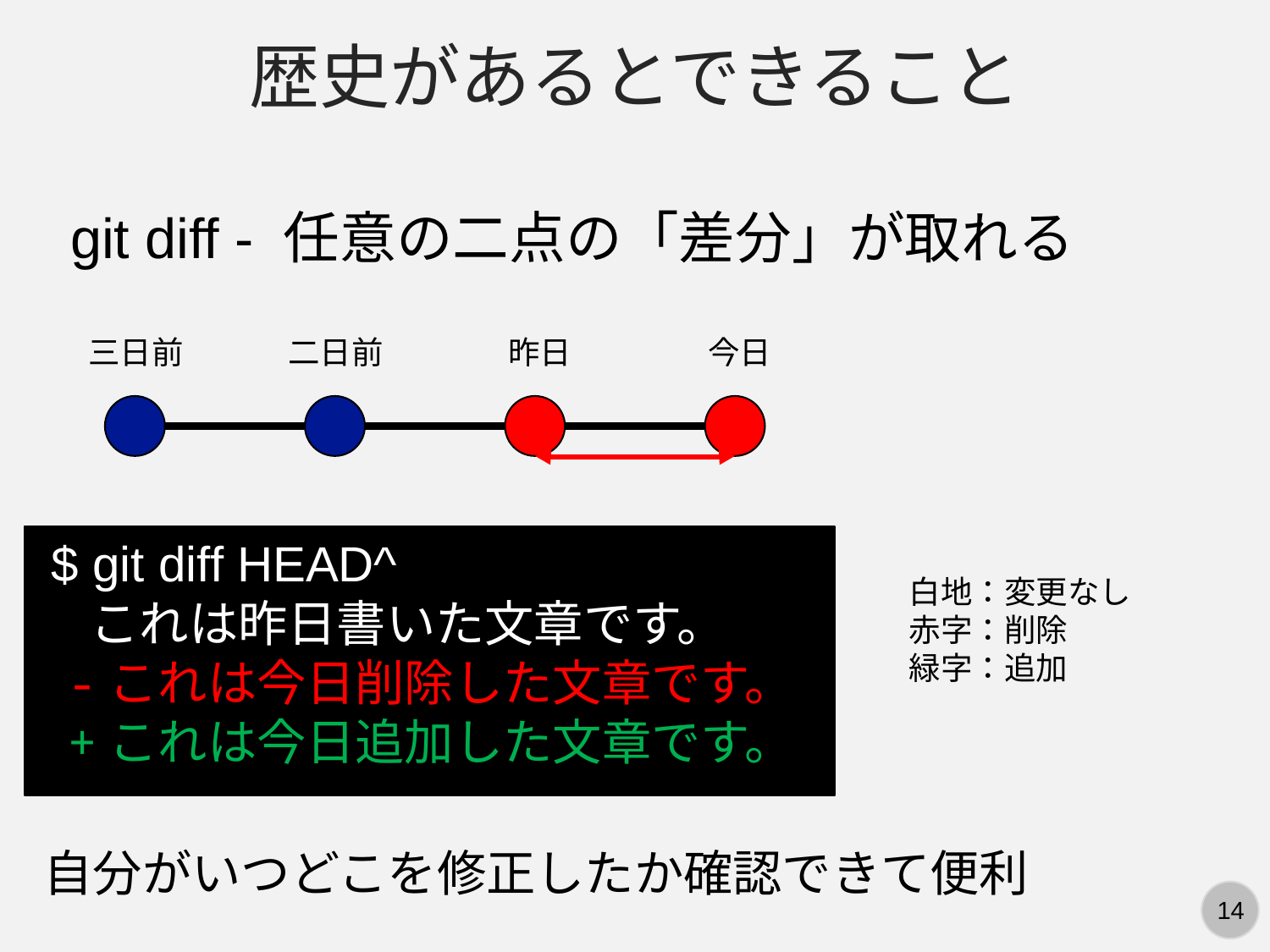

歴史があるとできること
git diff - 任意の二点の「差分」が取れる
三日前
二日前
昨日
今日

$ git diff HEAD^
白地：変更なし
赤字：削除
緑字：追加
 これは昨日書いた文章です。
-これは今日削除した文章です。
+これは今日追加した文章です。
自分がいつどこを修正したか確認できて便利